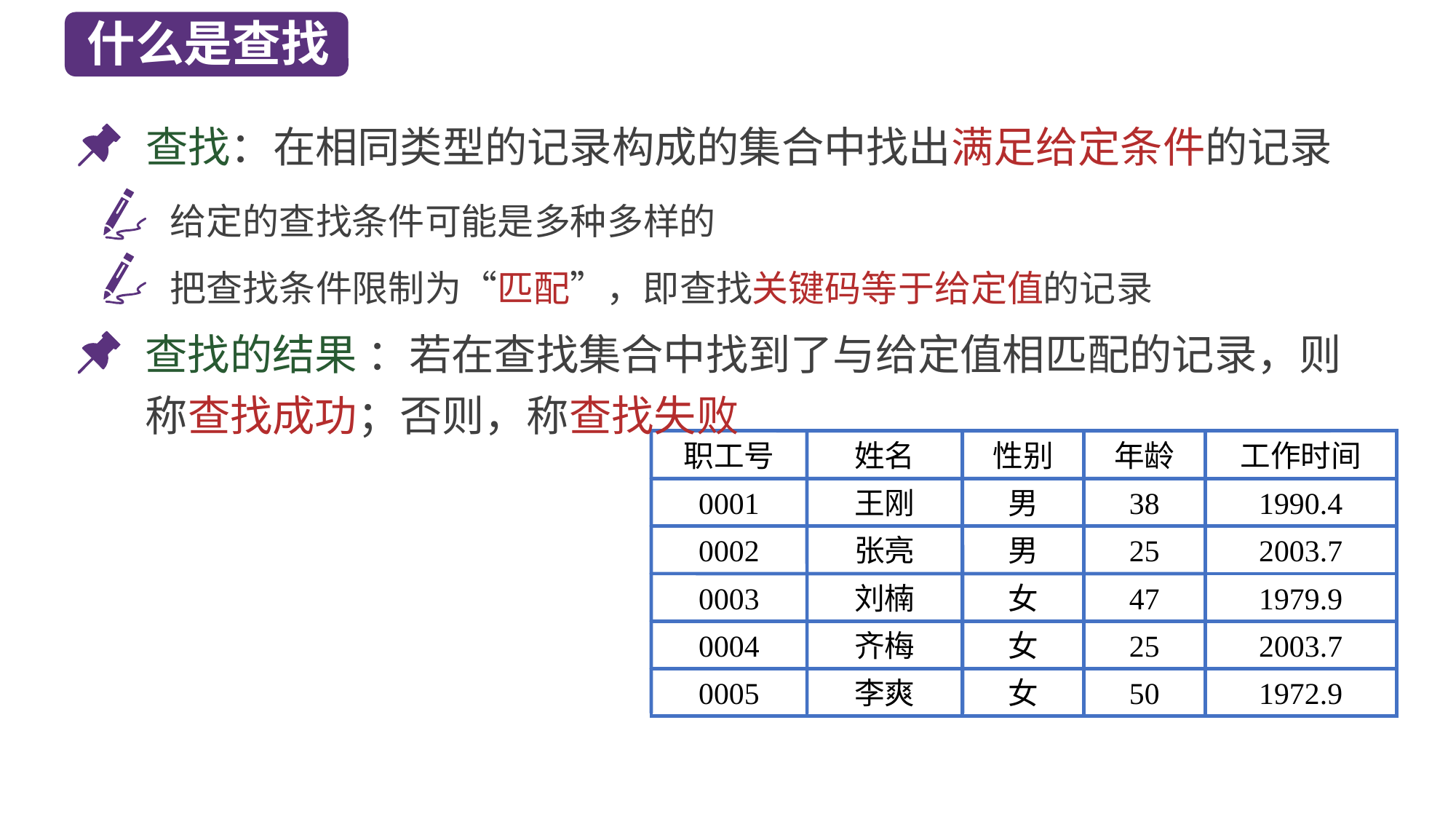

什么是查找

查找：在相同类型的记录构成的集合中找出满足给定条件的记录

给定的查找条件可能是多种多样的

把查找条件限制为“匹配”，即查找关键码等于给定值的记录

查找的结果 ：若在查找集合中找到了与给定值相匹配的记录，则称查找成功；否则，称查找失败

职工号

姓名

性别

年龄

工作时间
0001

王刚
男
38
1990.4
0002

张亮
男
25
2003.7
0003

刘楠
女
47
1979.9
0004

齐梅
女
25
2003.7
0005

李爽
女
50
1972.9